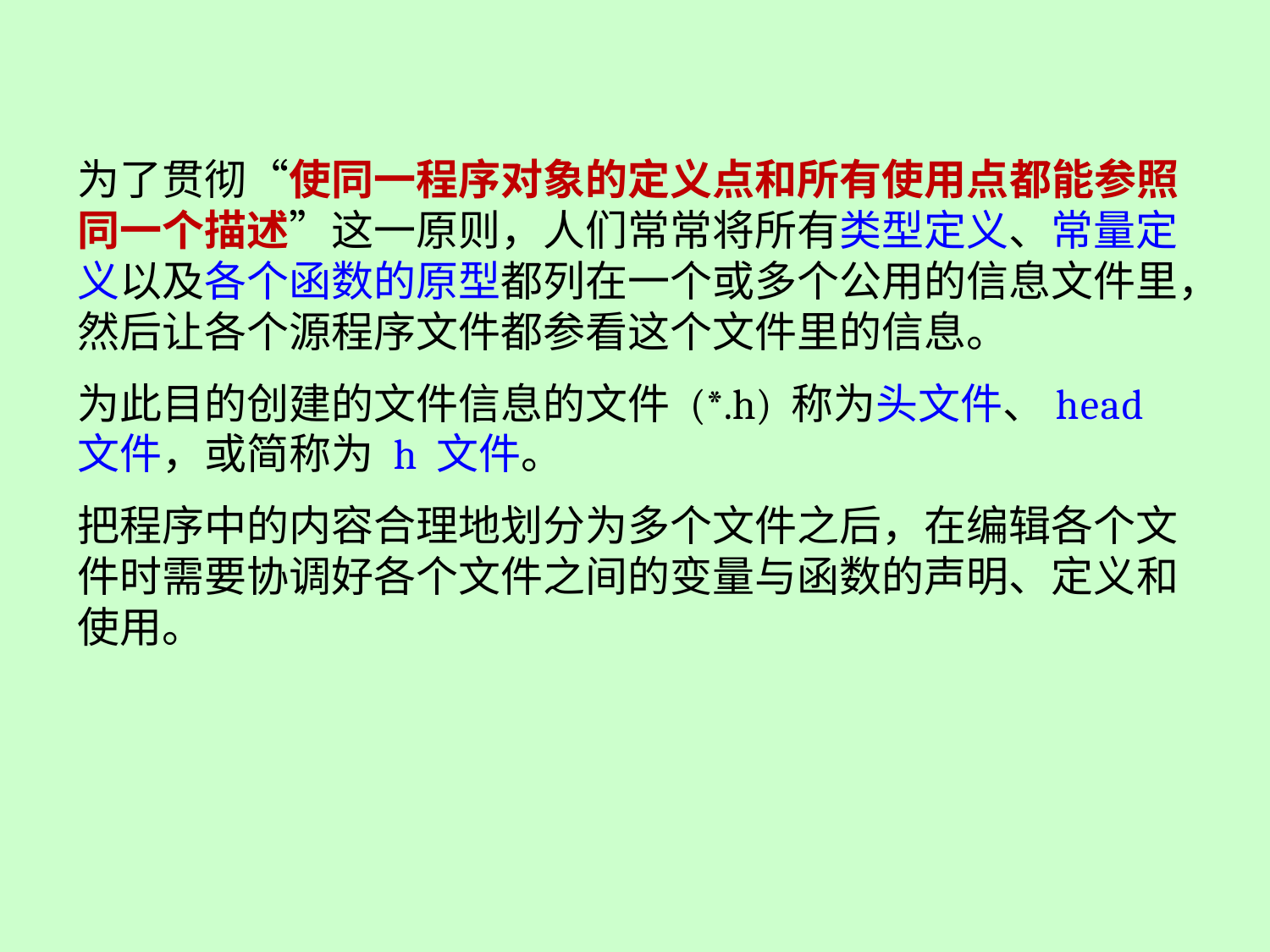

为了贯彻“使同一程序对象的定义点和所有使用点都能参照同一个描述”这一原则，人们常常将所有类型定义、常量定义以及各个函数的原型都列在一个或多个公用的信息文件里，然后让各个源程序文件都参看这个文件里的信息。
为此目的创建的文件信息的文件 (*.h) 称为头文件、head文件，或简称为 h 文件。
把程序中的内容合理地划分为多个文件之后，在编辑各个文件时需要协调好各个文件之间的变量与函数的声明、定义和使用。

49